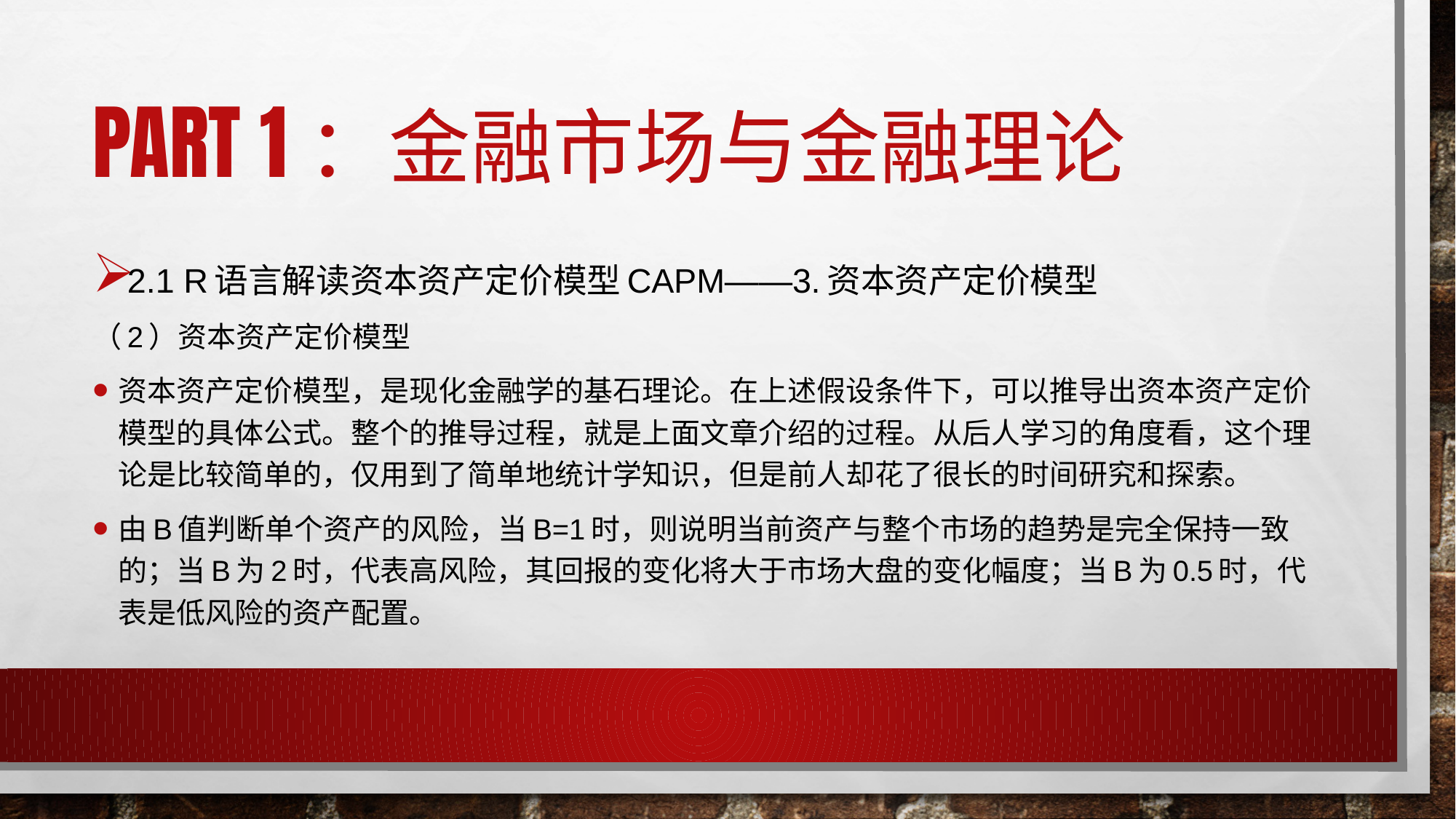

# Part 1：金融市场与金融理论
2.1 R语言解读资本资产定价模型CAPM——3.资本资产定价模型
（2）资本资产定价模型
资本资产定价模型，是现化金融学的基石理论。在上述假设条件下，可以推导出资本资产定价模型的具体公式。整个的推导过程，就是上面文章介绍的过程。从后人学习的角度看，这个理论是比较简单的，仅用到了简单地统计学知识，但是前人却花了很长的时间研究和探索。
由β值判断单个资产的风险，当β=1时，则说明当前资产与整个市场的趋势是完全保持⼀致的；当β为2时，代表高风险，其回报的变化将大于市场大盘的变化幅度；当β为0.5时，代表是低风险的资产配置。